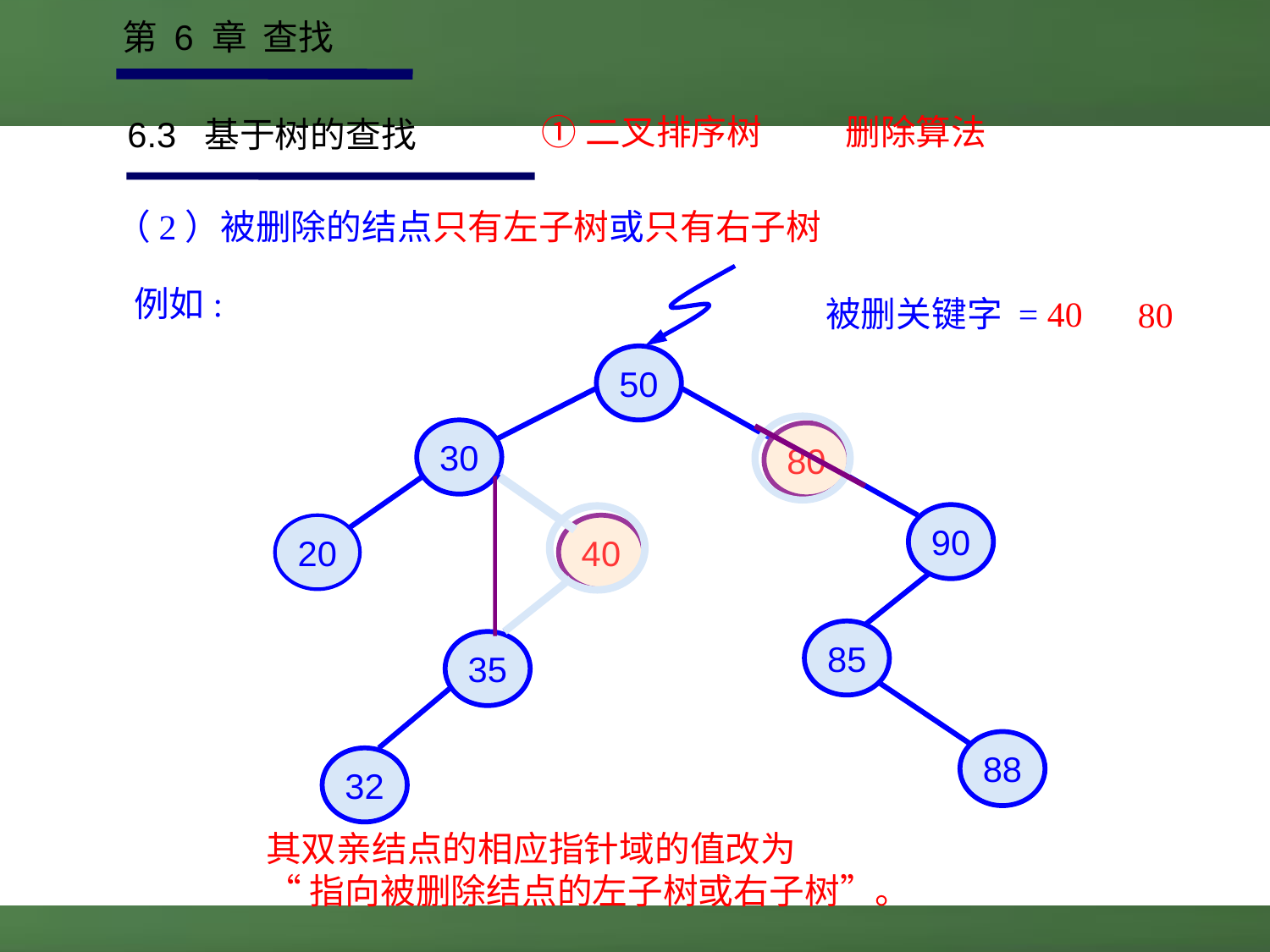

第 6 章  查找

①二叉排序树
删除算法
6.3  基于树的查找

（2）被删除的结点只有左子树或只有右子树

例如:
被删关键字 = 40
80
50

30
80

90
20
40

85
35

88
32

其双亲结点的相应指针域的值改为
“指向被删除结点的左子树或右子树”。